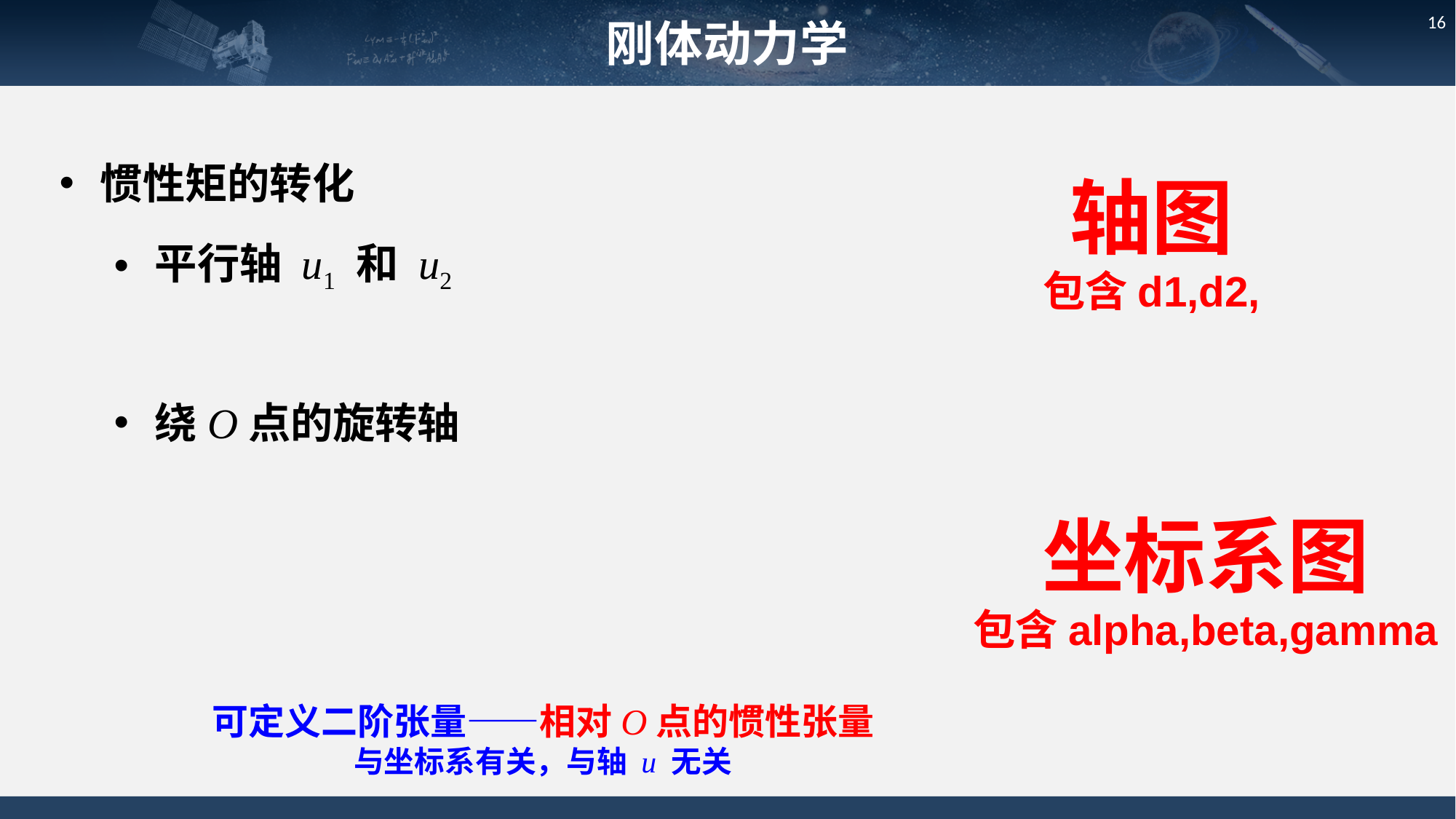

刚体动力学
16
惯性矩的转化
平行轴 u1 和 u2

绕O点的旋转轴

轴图
包含d1,d2,
坐标系图
包含alpha,beta,gamma
可定义二阶张量——相对O点的惯性张量
与坐标系有关，与轴 u 无关